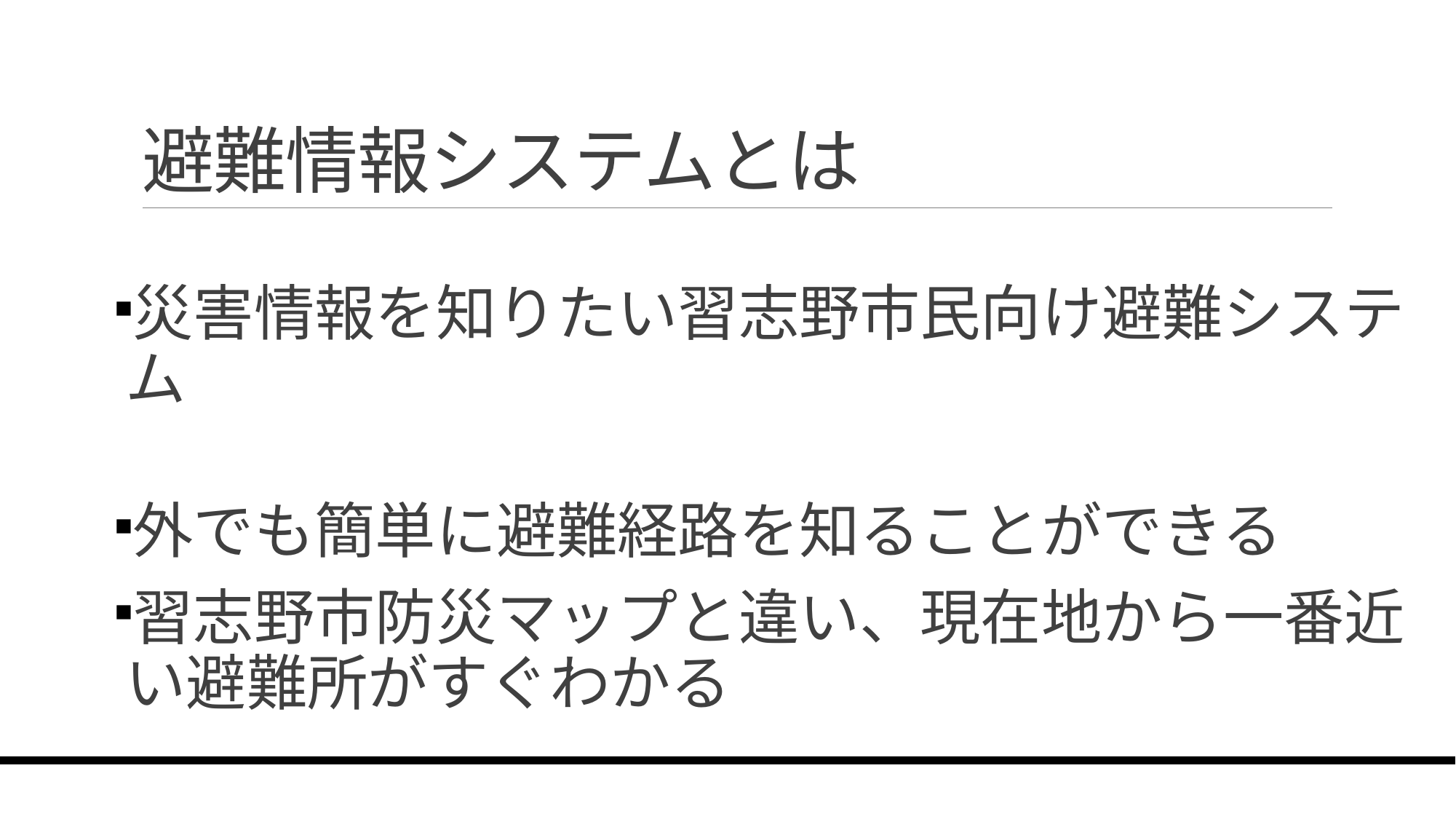

# 避難情報システムとは
災害情報を知りたい習志野市民向け避難システム
外でも簡単に避難経路を知ることができる
習志野市防災マップと違い、現在地から一番近い避難所がすぐわかる